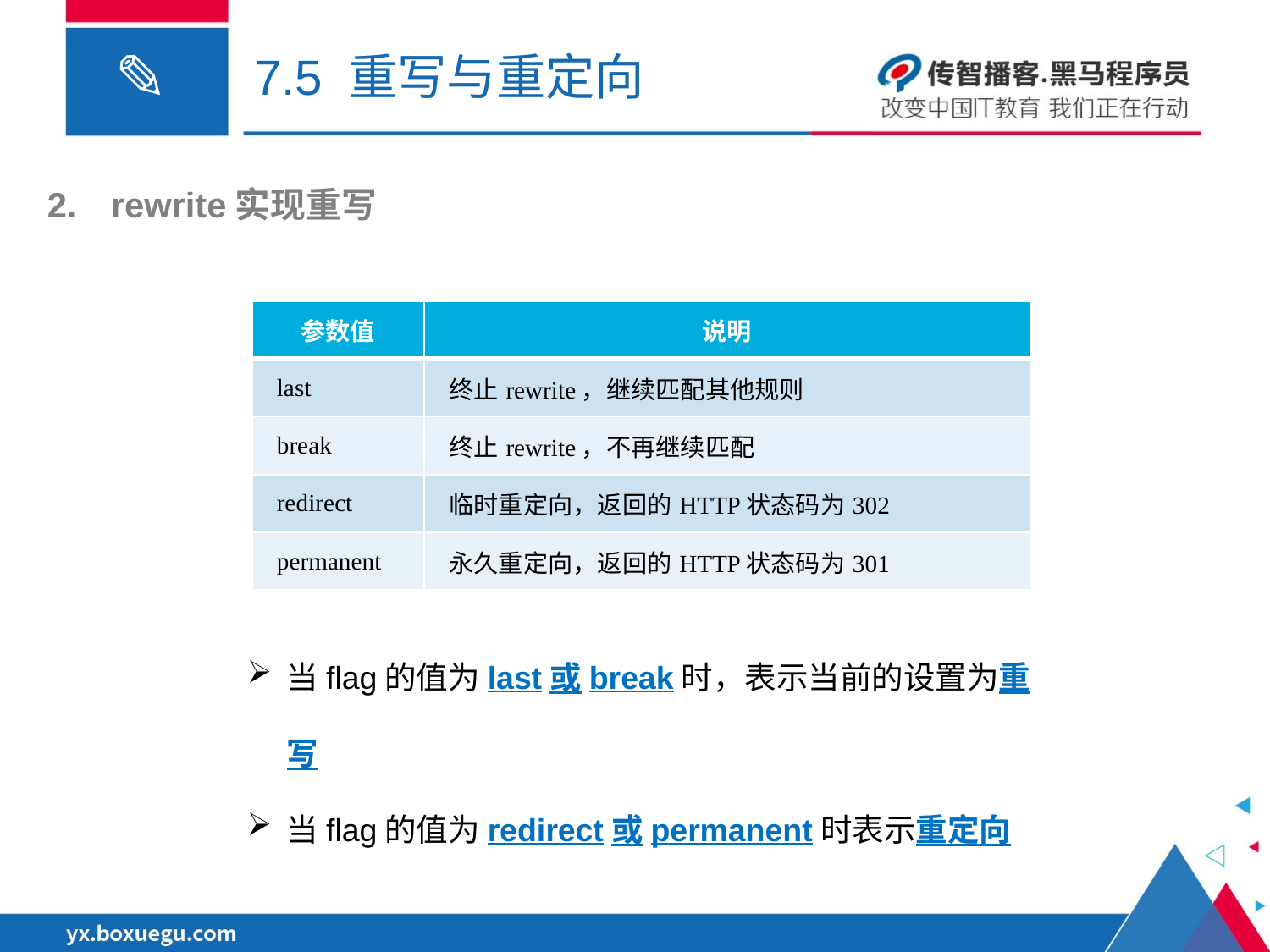

# 7.5 重写与重定向
rewrite实现重写
| 参数值 | 说明 |
| --- | --- |
| last | 终止rewrite，继续匹配其他规则 |
| break | 终止rewrite，不再继续匹配 |
| redirect | 临时重定向，返回的HTTP状态码为302 |
| permanent | 永久重定向，返回的HTTP状态码为301 |
当flag的值为last或break时，表示当前的设置为重写
当flag的值为redirect或permanent时表示重定向